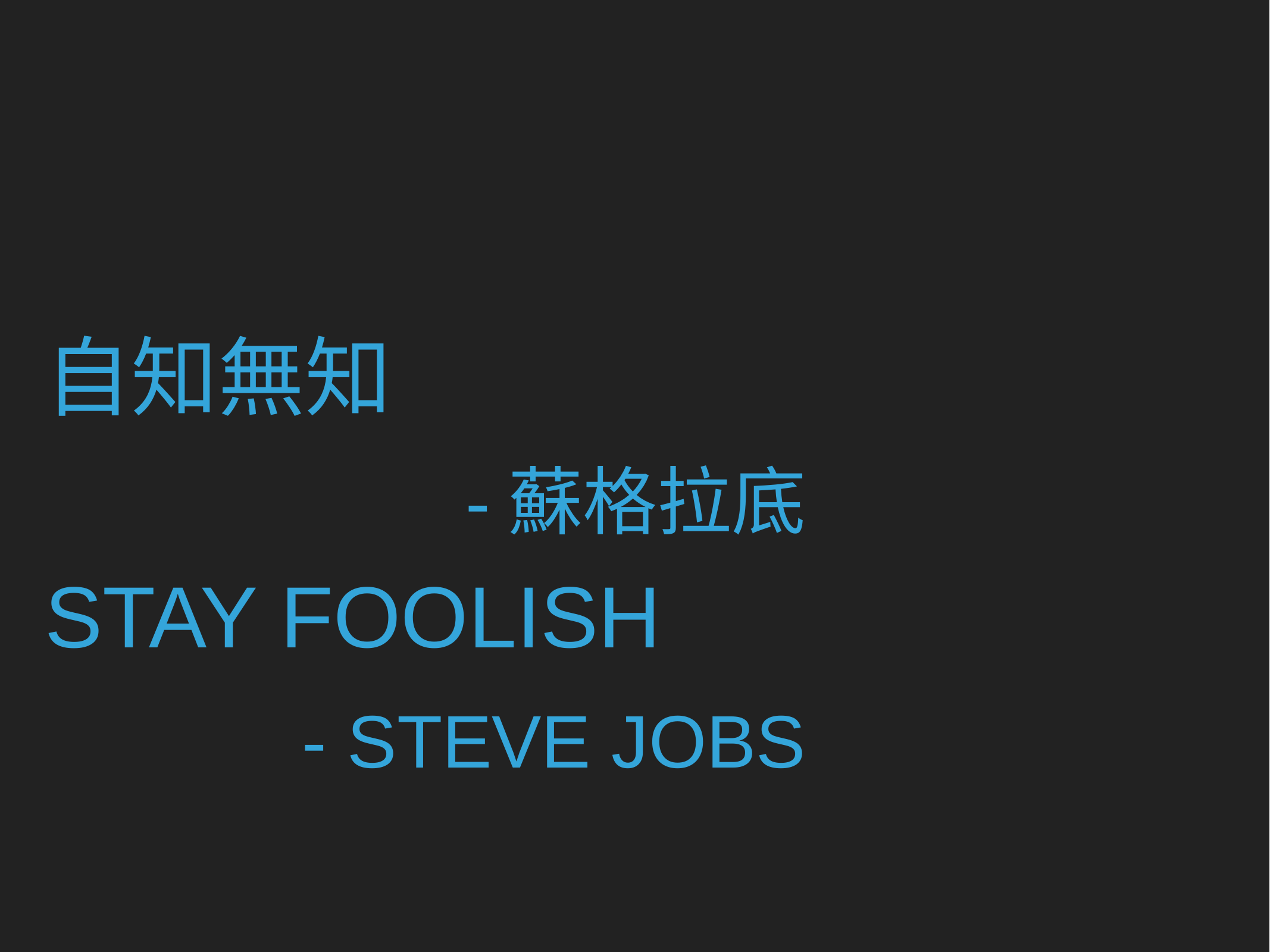

# 自知無知
-蘇格拉底
Stay foolish
- Steve jobs